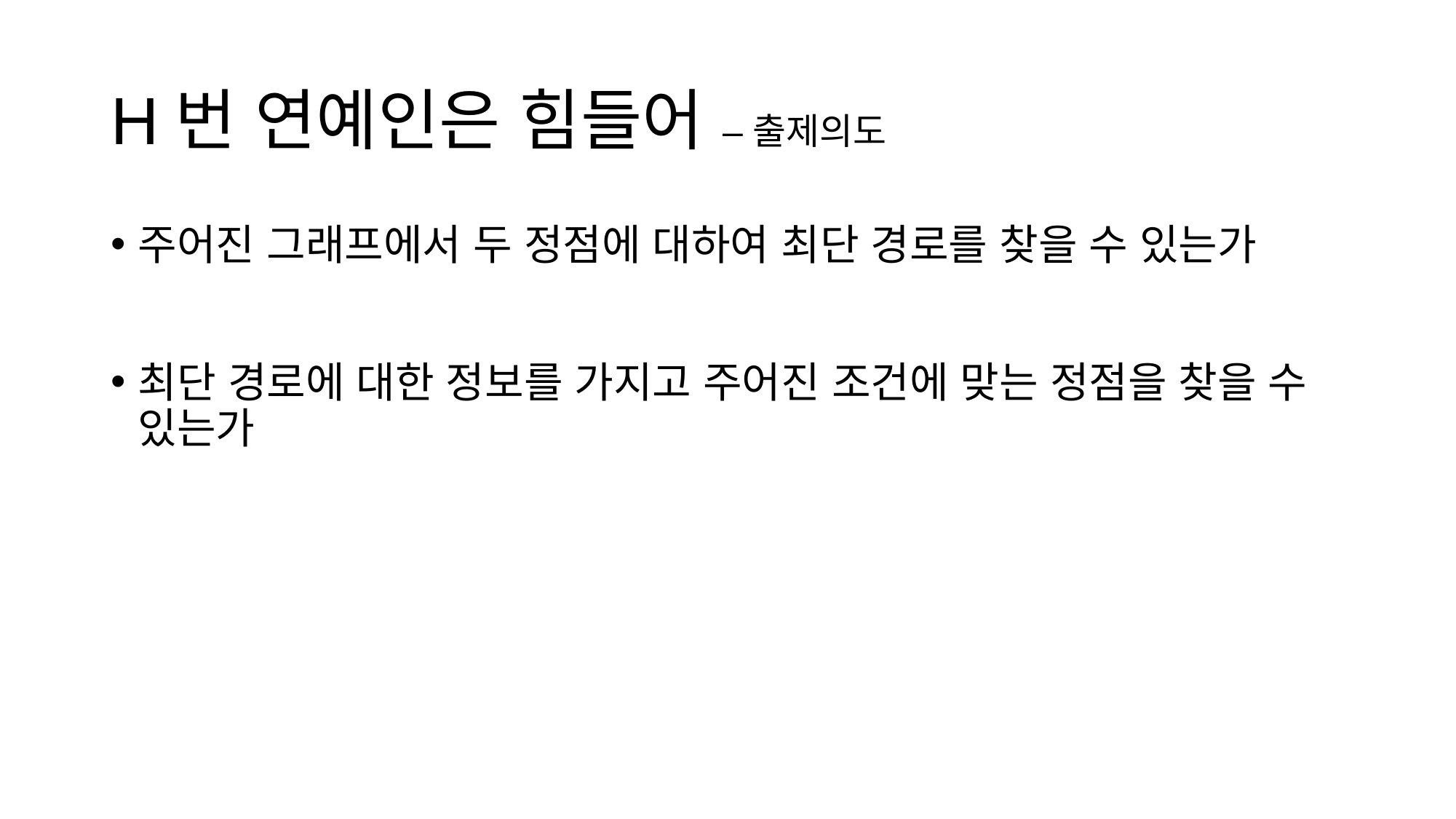

# H번 연예인은 힘들어 – 출제의도
주어진 그래프에서 두 정점에 대하여 최단 경로를 찾을 수 있는가

최단 경로에 대한 정보를 가지고 주어진 조건에 맞는 정점을 찾을 수 있는가